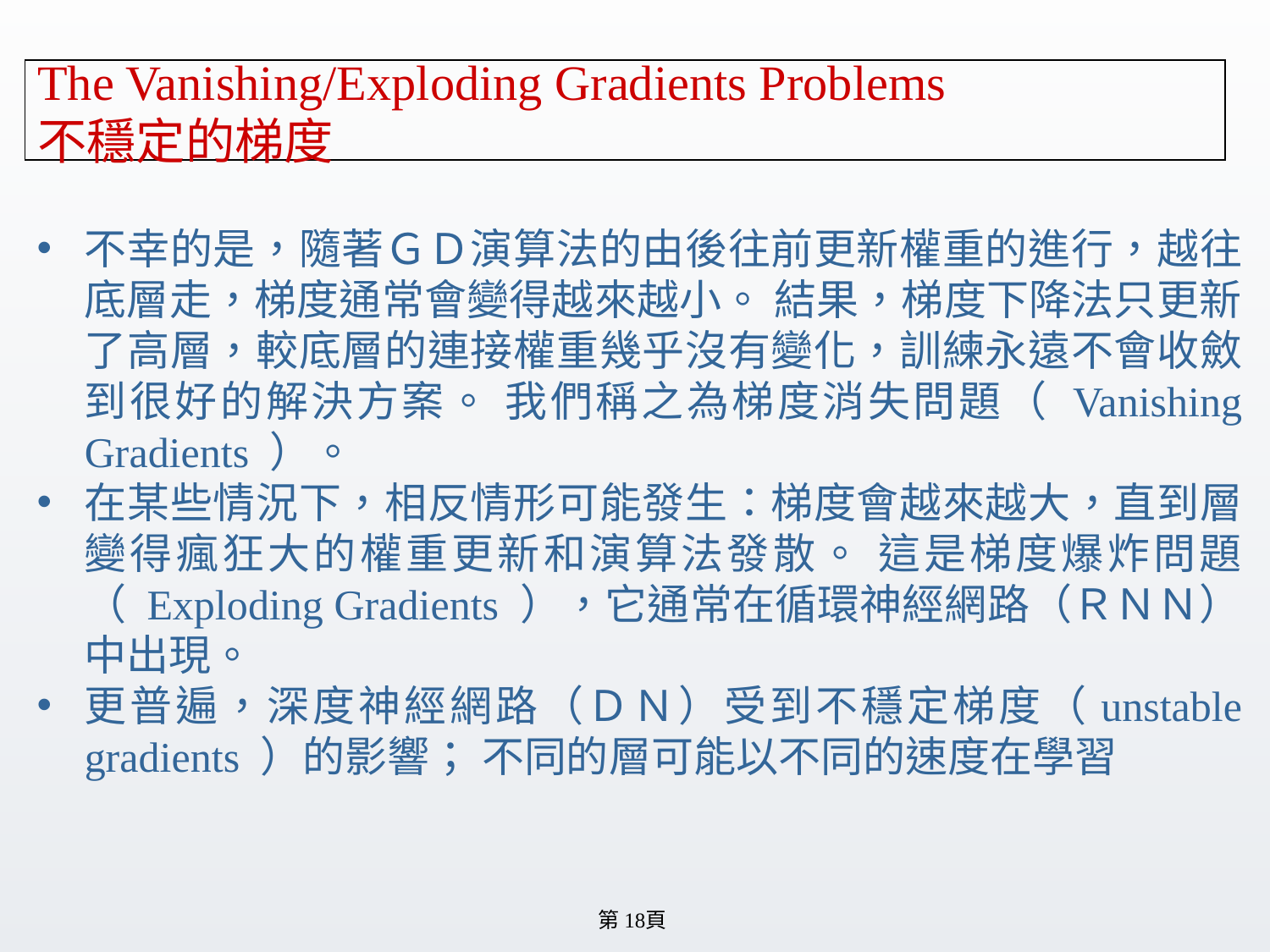

# The Vanishing/Exploding Gradients Problems 不穩定的梯度
不幸的是，隨著ＧＤ演算法的由後往前更新權重的進行，越往底層走，梯度通常會變得越來越小。 結果，梯度下降法只更新了高層，較底層的連接權重幾乎沒有變化，訓練永遠不會收斂到很好的解決方案。 我們稱之為梯度消失問題（ Vanishing Gradients ）。
在某些情況下，相反情形可能發生：梯度會越來越大，直到層變得瘋狂大的權重更新和演算法發散。 這是梯度爆炸問題（ Exploding Gradients ），它通常在循環神經網路（ＲＮＮ）中出現。
更普遍，深度神經網路（ＤＮ）受到不穩定梯度（unstable gradients ）的影響； 不同的層可能以不同的速度在學習